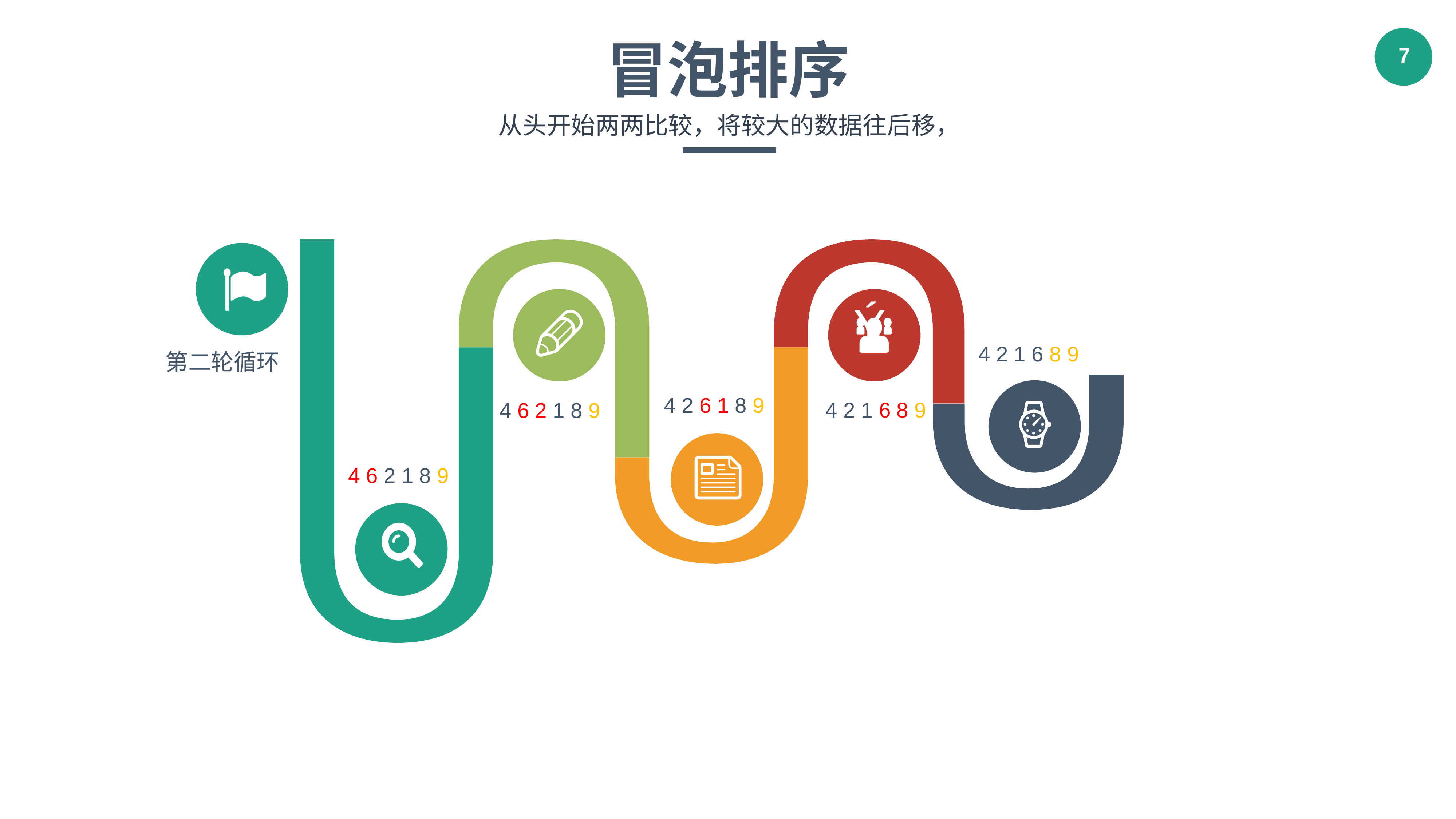

冒泡排序
从头开始两两比较，将较大的数据往后移，

Ý

4 2 1 6 8 9
第二轮循环

4 2 6 1 8 9
4 2 1 6 8 9
4 6 2 1 8 9

4 6 2 1 8 9